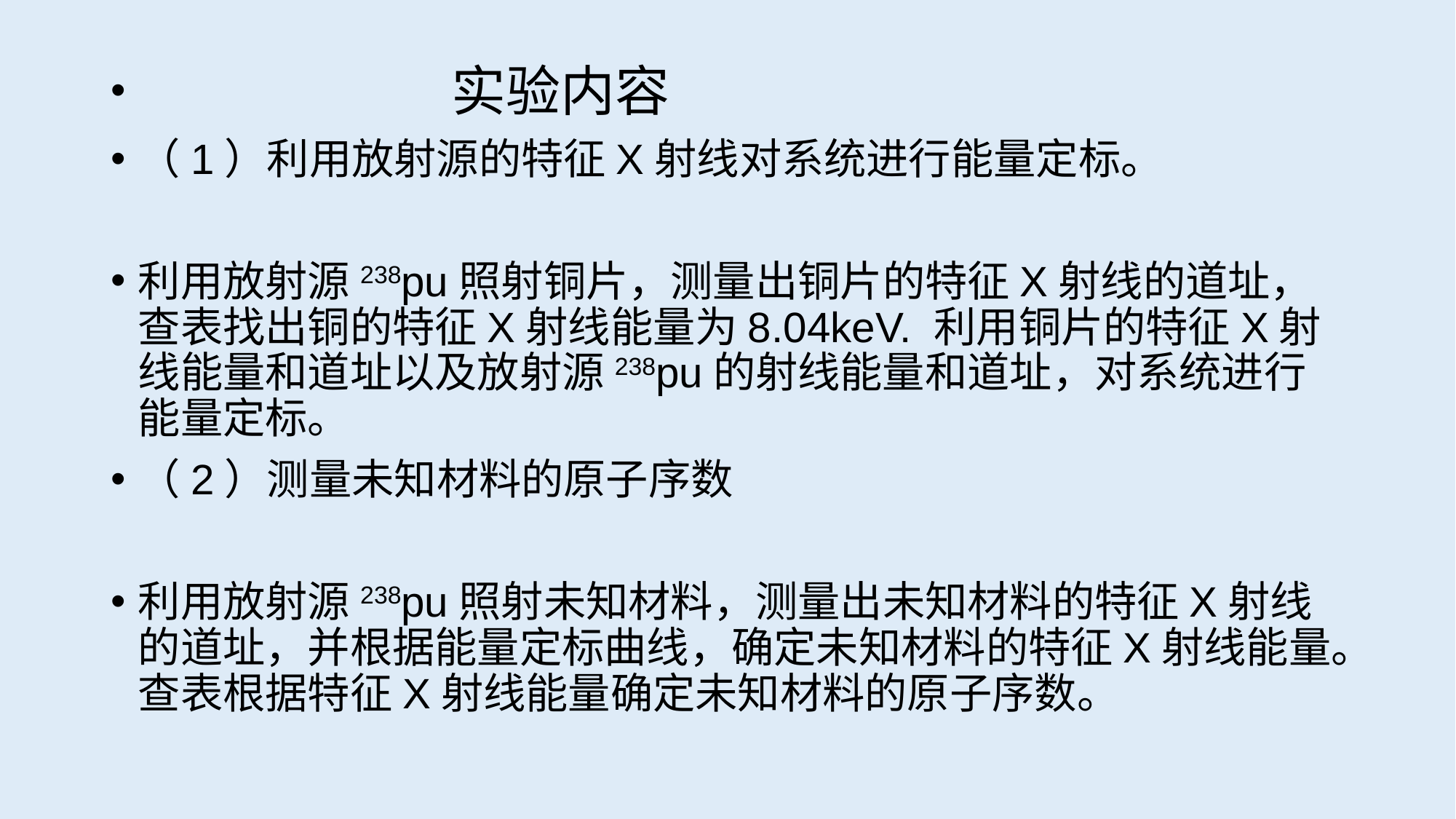

实验内容
（1）利用放射源的特征X射线对系统进行能量定标。

利用放射源238pu照射铜片，测量出铜片的特征X射线的道址，查表找出铜的特征X射线能量为8.04keV. 利用铜片的特征X射线能量和道址以及放射源238pu的射线能量和道址，对系统进行能量定标。
（2）测量未知材料的原子序数

利用放射源238pu照射未知材料，测量出未知材料的特征X射线的道址，并根据能量定标曲线，确定未知材料的特征X射线能量。查表根据特征X射线能量确定未知材料的原子序数。